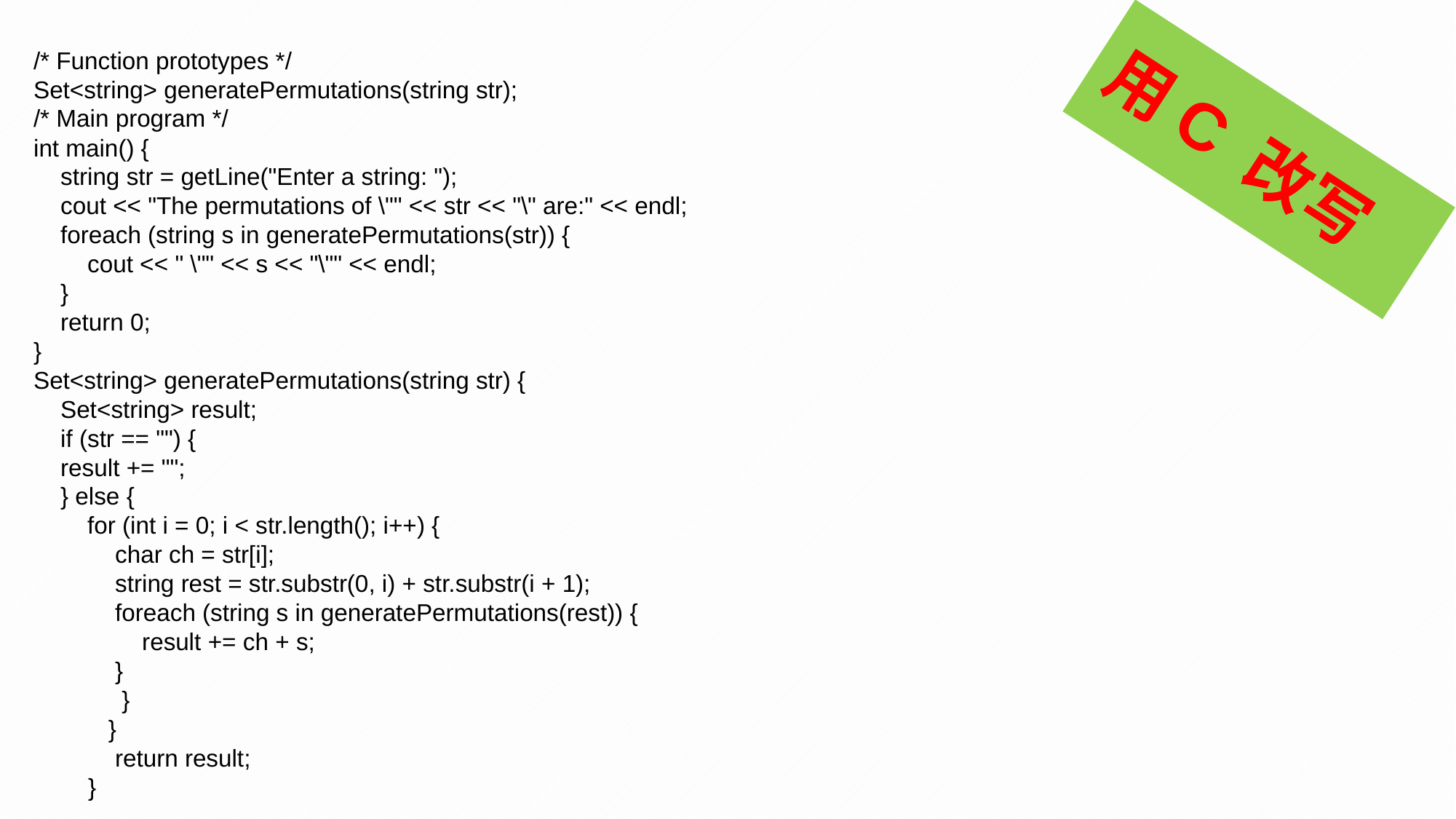

/* Function prototypes */
Set<string> generatePermutations(string str);
/* Main program */
int main() {
    string str = getLine("Enter a string: ");
    cout << "The permutations of \"" << str << "\" are:" << endl;
    foreach (string s in generatePermutations(str)) {
        cout << " \"" << s << "\"" << endl;
    }
    return 0;
}
Set<string> generatePermutations(string str) {
    Set<string> result;
    if (str == "") {
    result += "";
    } else {
        for (int i = 0; i < str.length(); i++) {
    char ch = str[i];
    string rest = str.substr(0, i) + str.substr(i + 1);
    foreach (string s in generatePermutations(rest)) {
        result += ch + s;
    }
     }
   }
    return result;
}
用C 改写